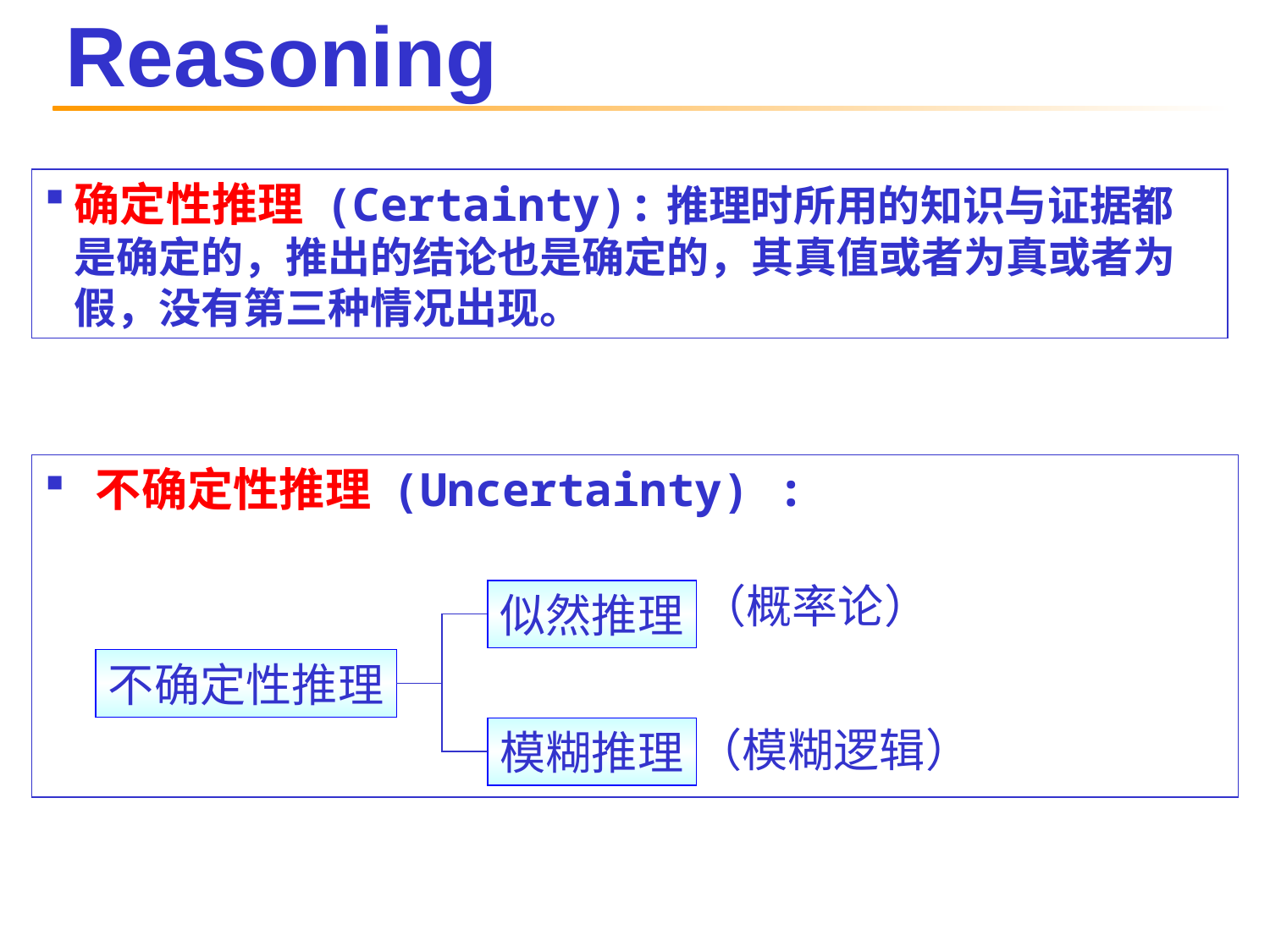

# Reasoning
确定性推理 (Certainty):推理时所用的知识与证据都是确定的，推出的结论也是确定的，其真值或者为真或者为假，没有第三种情况出现。
 不确定性推理 (Uncertainty) :

（概率论）
似然推理
不确定性推理
（模糊逻辑）
模糊推理